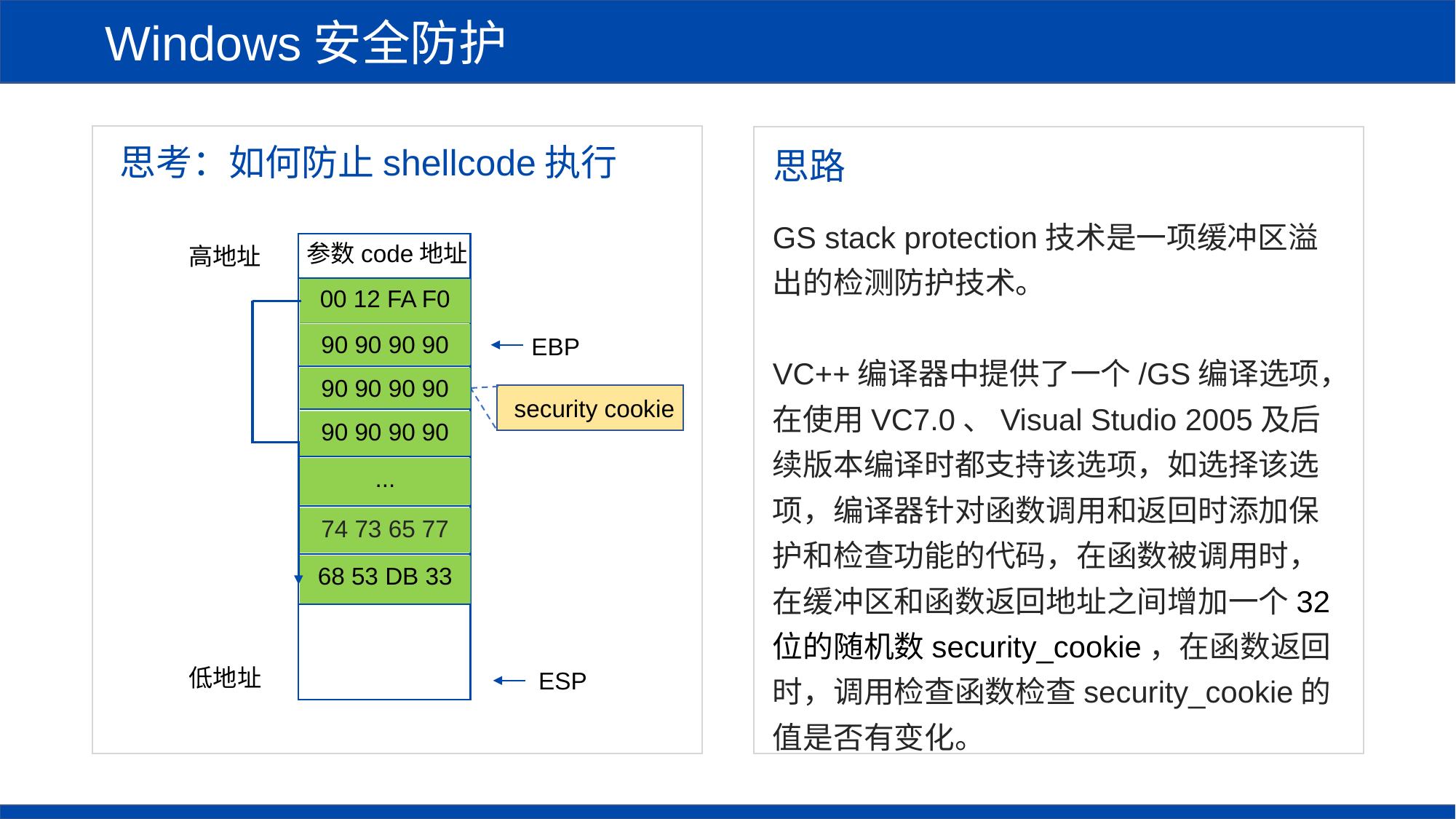

Windows安全防护

思考：如何防止shellcode执行
思路
GS stack protection技术是一项缓冲区溢出的检测防护技术。

VC++编译器中提供了一个/GS编译选项，在使用VC7.0、Visual Studio 2005及后续版本编译时都支持该选项，如选择该选项，编译器针对函数调用和返回时添加保护和检查功能的代码，在函数被调用时，在缓冲区和函数返回地址之间增加一个32位的随机数security_cookie，在函数返回时，调用检查函数检查security_cookie的值是否有变化。
参数code地址

高地址
00 12 FA F0
90 90 90 90
EBP
90 90 90 90

security cookie
90 90 90 90
...
74 73 65 77
68 53 DB 33
低地址
ESP